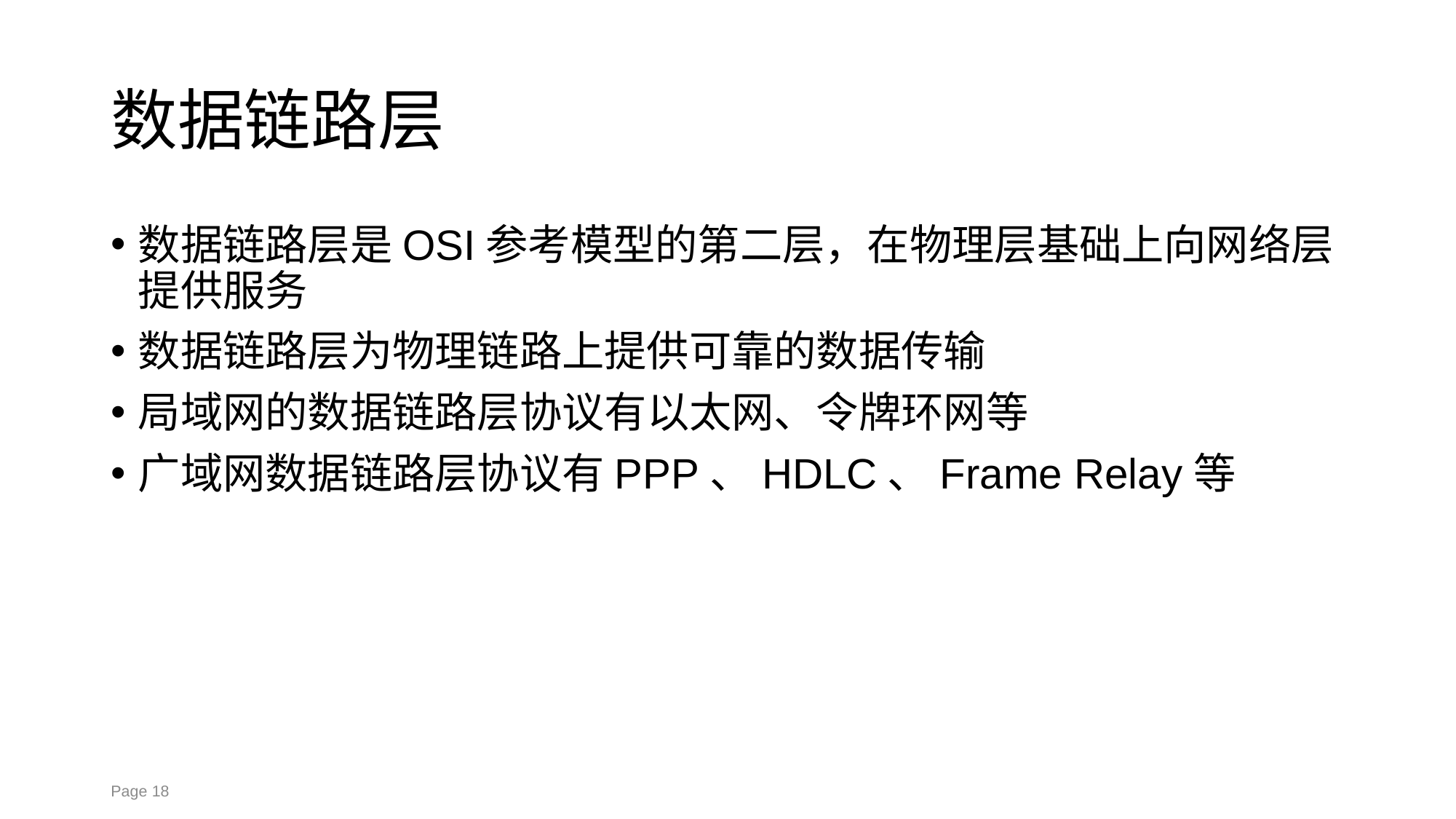

# 数据链路层
数据链路层是OSI参考模型的第二层，在物理层基础上向网络层提供服务
数据链路层为物理链路上提供可靠的数据传输
局域网的数据链路层协议有以太网、令牌环网等
广域网数据链路层协议有PPP、HDLC、Frame Relay等

Page 18